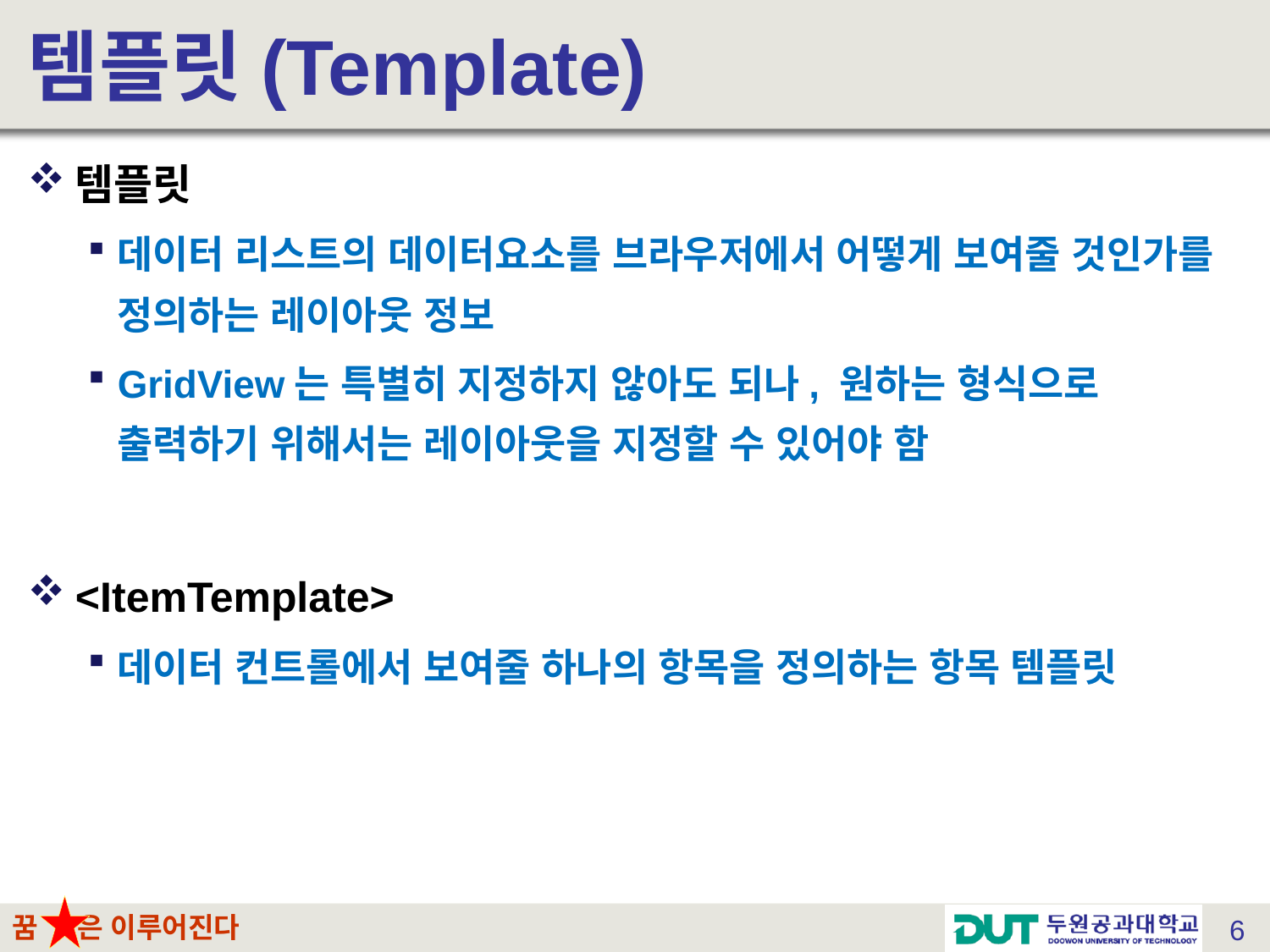

# 템플릿(Template)
템플릿
데이터 리스트의 데이터요소를 브라우저에서 어떻게 보여줄 것인가를 정의하는 레이아웃 정보
GridView는 특별히 지정하지 않아도 되나, 원하는 형식으로 출력하기 위해서는 레이아웃을 지정할 수 있어야 함

<ItemTemplate>
데이터 컨트롤에서 보여줄 하나의 항목을 정의하는 항목 템플릿